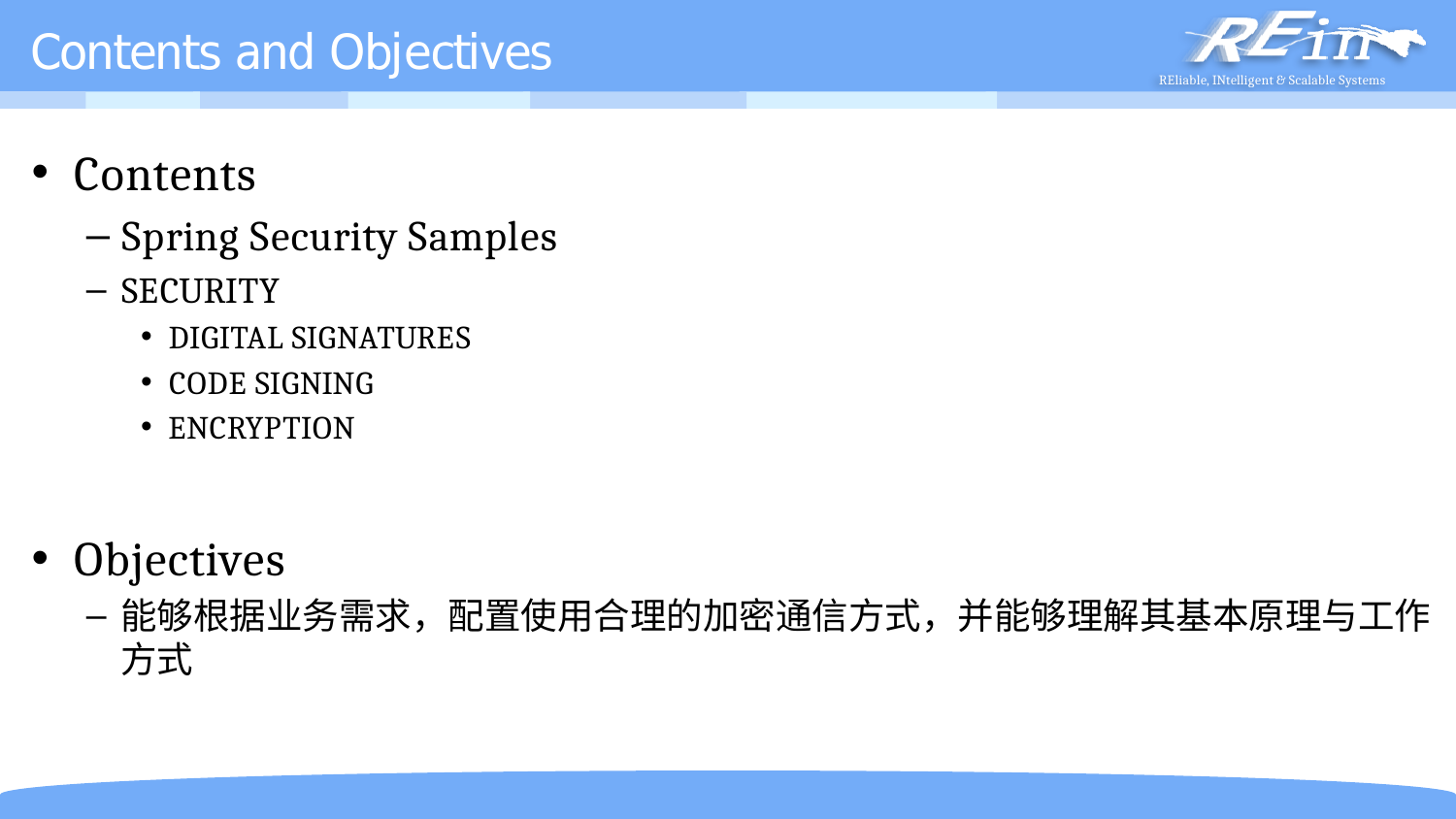

# Contents and Objectives
Contents
Spring Security Samples
SECURITY
DIGITAL SIGNATURES
CODE SIGNING
ENCRYPTION

Objectives
能够根据业务需求，配置使用合理的加密通信方式，并能够理解其基本原理与工作方式